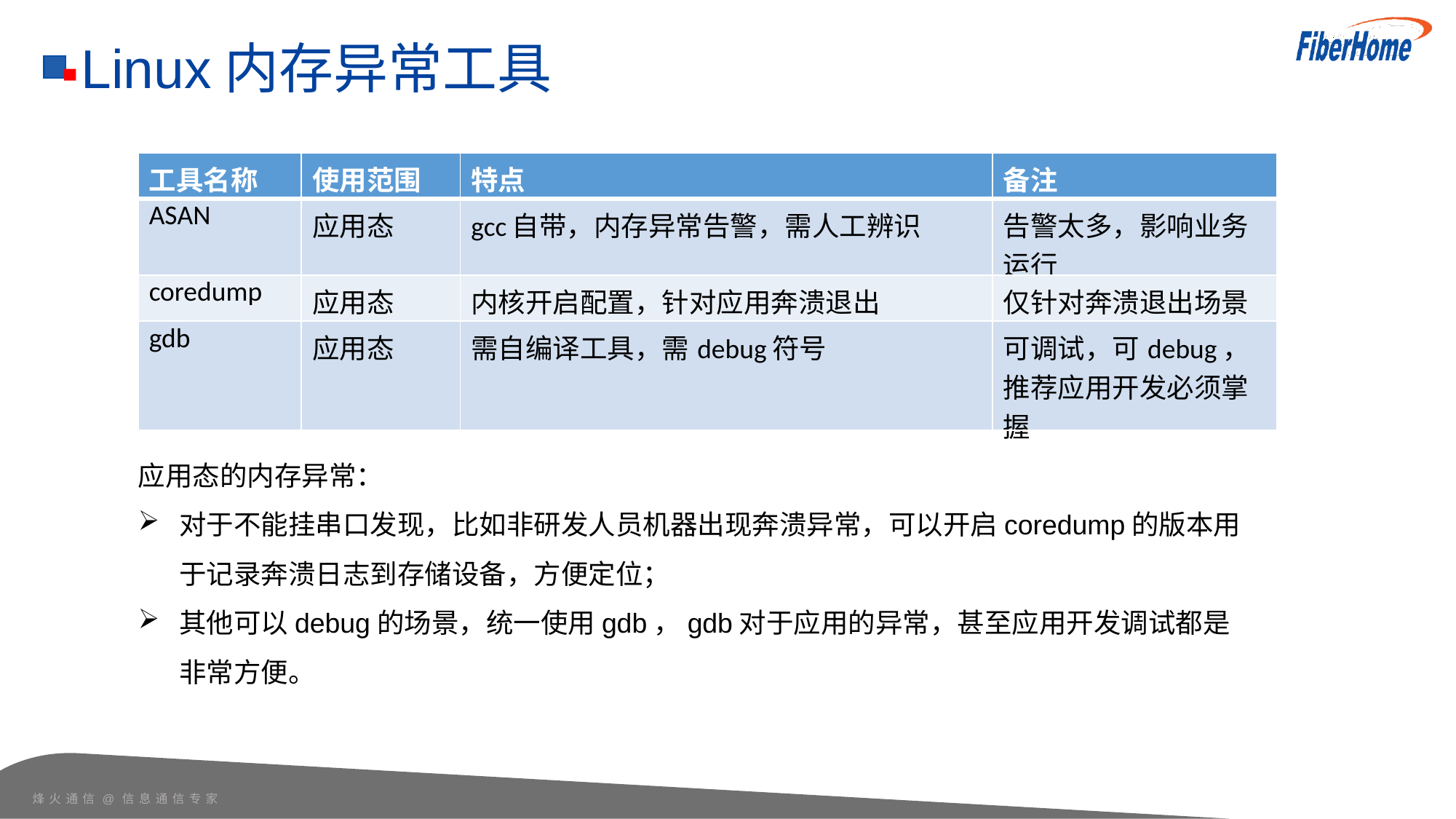

Linux内存异常工具
| 工具名称 | 使用范围 | 特点 | 备注 |
| --- | --- | --- | --- |
| ASAN | 应用态 | gcc自带，内存异常告警，需人工辨识 | 告警太多，影响业务运行 |
| coredump | 应用态 | 内核开启配置，针对应用奔溃退出 | 仅针对奔溃退出场景 |
| gdb | 应用态 | 需自编译工具，需debug符号 | 可调试，可debug，推荐应用开发必须掌握 |

应用态的内存异常：
对于不能挂串口发现，比如非研发人员机器出现奔溃异常，可以开启coredump的版本用于记录奔溃日志到存储设备，方便定位；
其他可以debug的场景，统一使用gdb，gdb对于应用的异常，甚至应用开发调试都是非常方便。